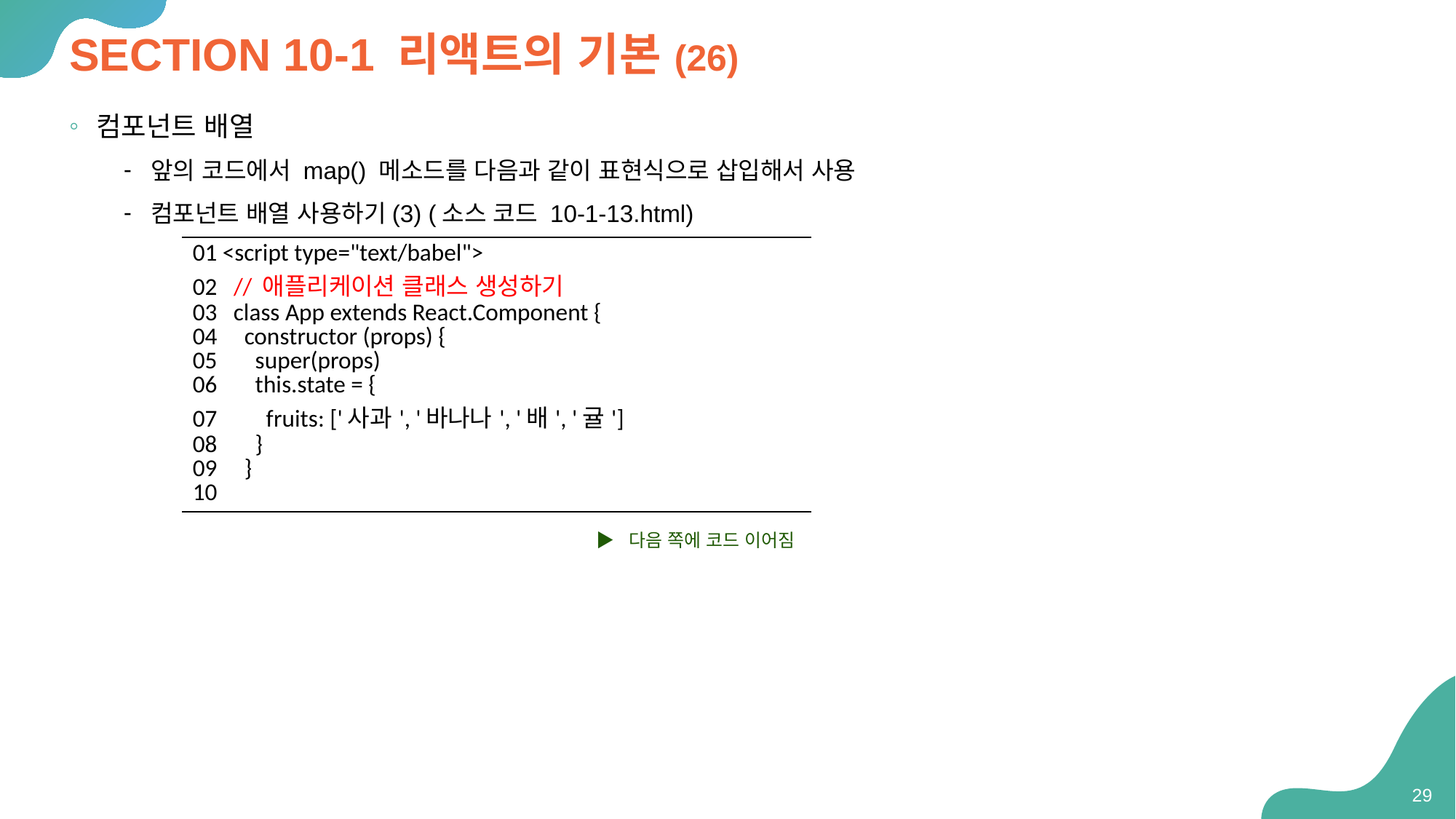

# SECTION 10-1 리액트의 기본(26)
컴포넌트 배열
앞의 코드에서 map() 메소드를 다음과 같이 표현식으로 삽입해서 사용
컴포넌트 배열 사용하기(3) (소스 코드 10-1-13.html)

| 01 <script type="text/babel"> 02 // 애플리케이션 클래스 생성하기 03 class App extends React.Component { 04 constructor (props) { 05 super(props) 06 this.state = { 07 fruits: ['사과', '바나나', '배', '귤'] 08 } 09 } 10 |
| --- |
▶  다음 쪽에 코드 이어짐
29